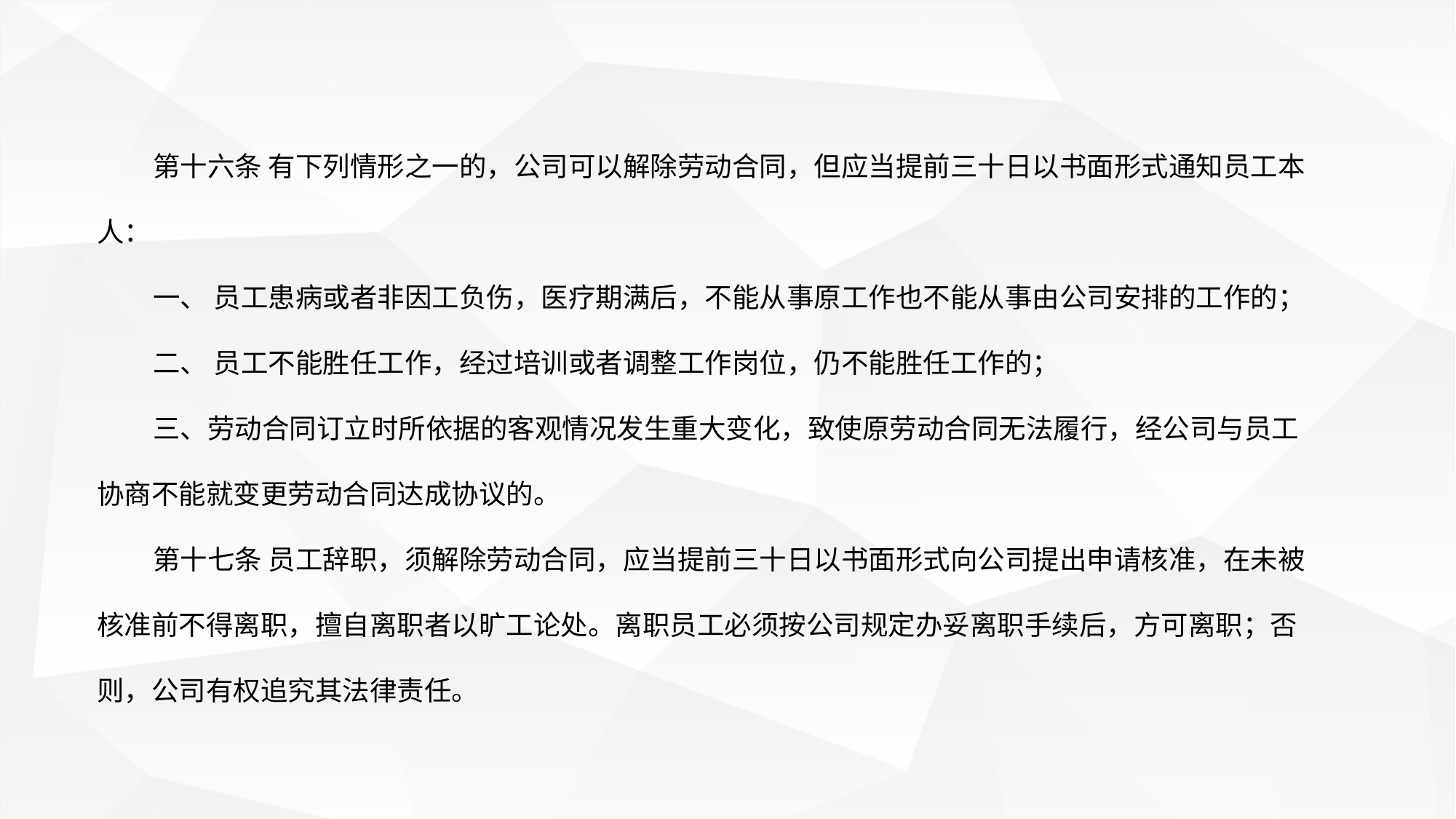

第十六条 有下列情形之一的，公司可以解除劳动合同，但应当提前三十日以书面形式通知员工本人：
        一、 员工患病或者非因工负伤，医疗期满后，不能从事原工作也不能从事由公司安排的工作的；
        二、 员工不能胜任工作，经过培训或者调整工作岗位，仍不能胜任工作的；
        三、劳动合同订立时所依据的客观情况发生重大变化，致使原劳动合同无法履行，经公司与员工协商不能就变更劳动合同达成协议的。
        第十七条 员工辞职，须解除劳动合同，应当提前三十日以书面形式向公司提出申请核准，在未被核准前不得离职，擅自离职者以旷工论处。离职员工必须按公司规定办妥离职手续后，方可离职；否则，公司有权追究其法律责任。